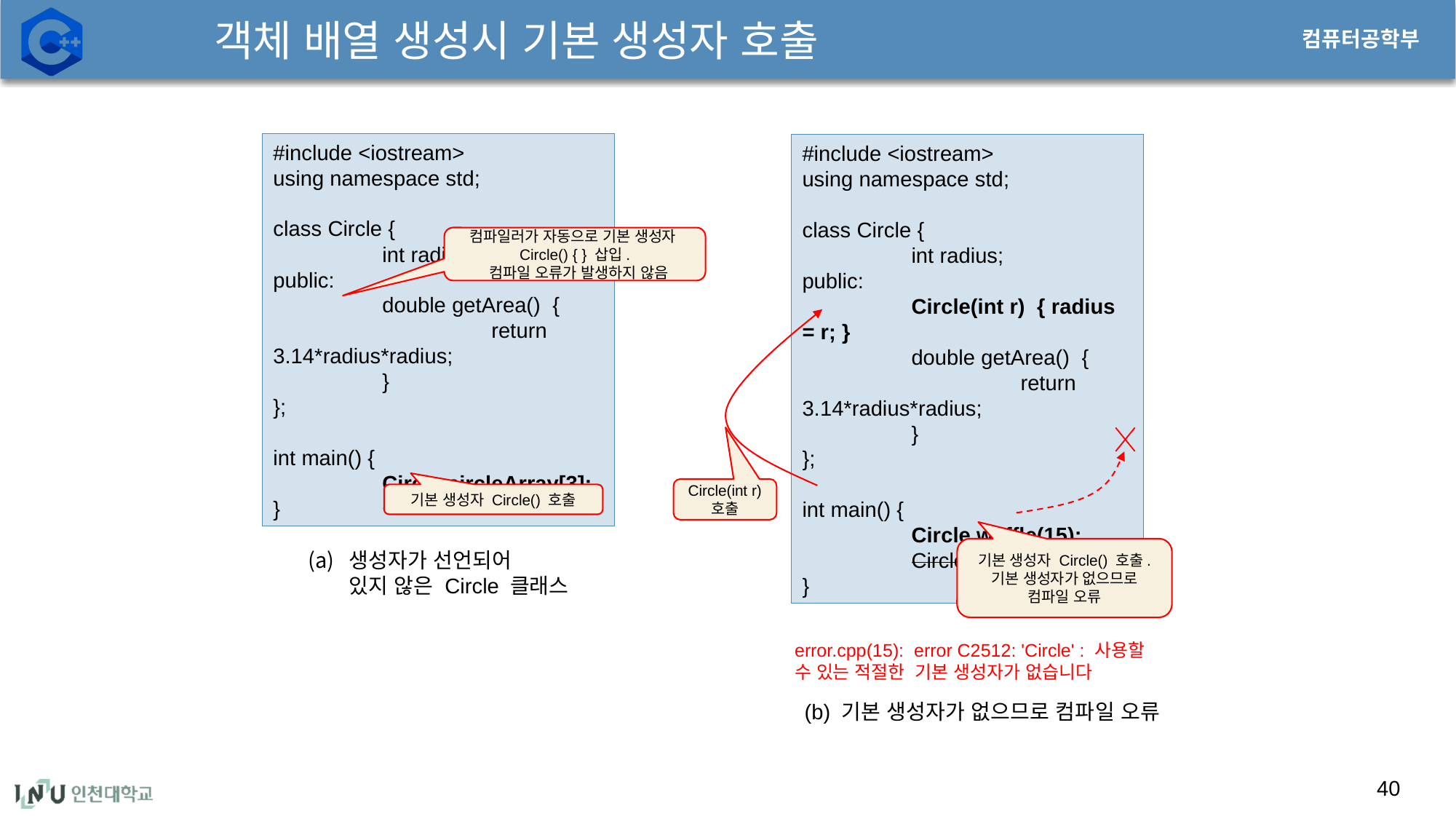

# 객체 배열 생성시 기본 생성자 호출
40
#include <iostream>
using namespace std;

class Circle {
	int radius;
public:
	double getArea()  {
		return 3.14*radius*radius;
	}
};

int main() {
	Circle circleArray[3];
}
#include <iostream>
using namespace std;

class Circle {
	int radius;
public:
	Circle(int r)  { radius = r; }
	double getArea()  {
		return 3.14*radius*radius;
	}
};

int main() {
	Circle waffle(15);
	Circle circleArray[3];
}
컴파일러가 자동으로 기본 생성자
Circle() { } 삽입.
 컴파일 오류가 발생하지 않음

Circle(int r)
호출
기본 생성자 Circle() 호출
기본 생성자 Circle() 호출.
기본 생성자가 없으므로 컴파일 오류
생성자가 선언되어
      있지 않은 Circle 클래스
error.cpp(15):  error C2512: 'Circle' : 사용할 수 있는 적절한  기본 생성자가 없습니다
(b) 기본 생성자가 없으므로 컴파일 오류